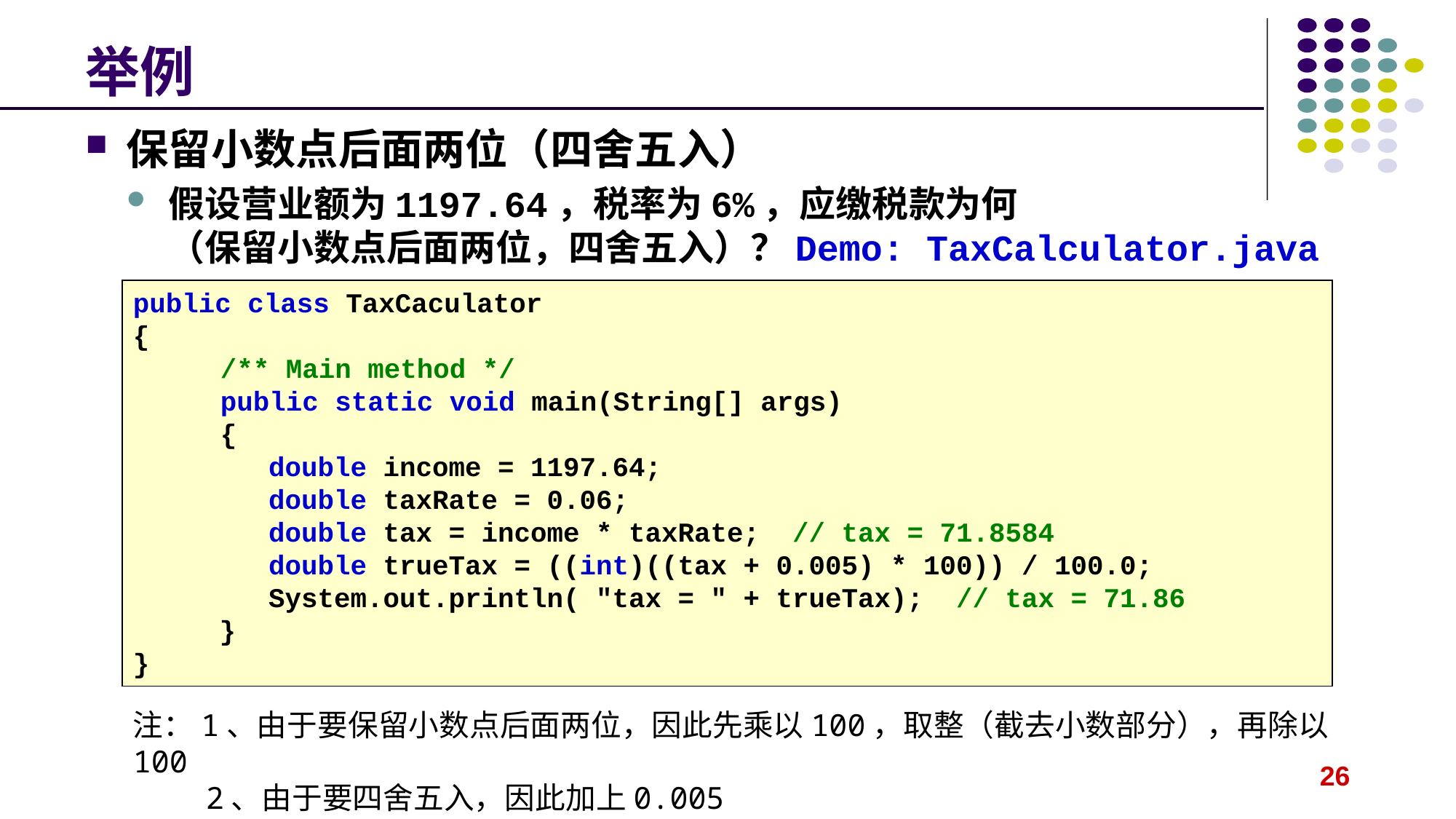

# 举例
保留小数点后面两位（四舍五入）
假设营业额为1197.64，税率为6%，应缴税款为何
（保留小数点后面两位，四舍五入）？Demo: TaxCalculator.java
public class TaxCaculator
{
  /** Main method */
  public static void main(String[] args)
  {
   double income = 1197.64;
   double taxRate = 0.06;
   double tax = income * taxRate;  // tax = 71.8584
   double trueTax = ((int)((tax + 0.005) * 100)) / 100.0;
   System.out.println( "tax = " + trueTax);  // tax = 71.86
}
}
注：1、由于要保留小数点后面两位，因此先乘以100，取整（截去小数部分），再除以100
    2、由于要四舍五入，因此加上0.005